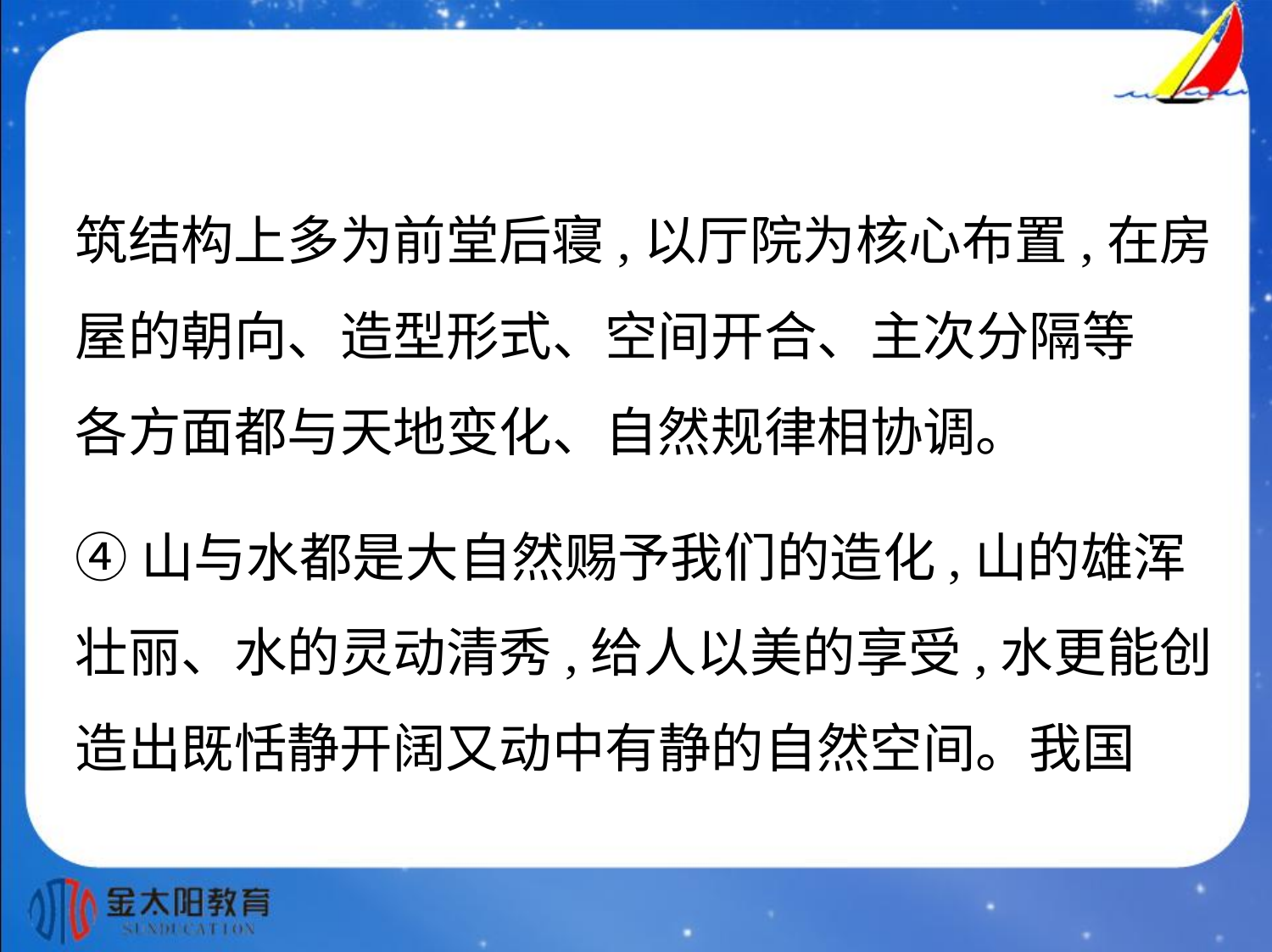

筑结构上多为前堂后寝,以厅院为核心布置,在房
屋的朝向、造型形式、空间开合、主次分隔等
各方面都与天地变化、自然规律相协调。
④山与水都是大自然赐予我们的造化,山的雄浑
壮丽、水的灵动清秀,给人以美的享受,水更能创
造出既恬静开阔又动中有静的自然空间。我国